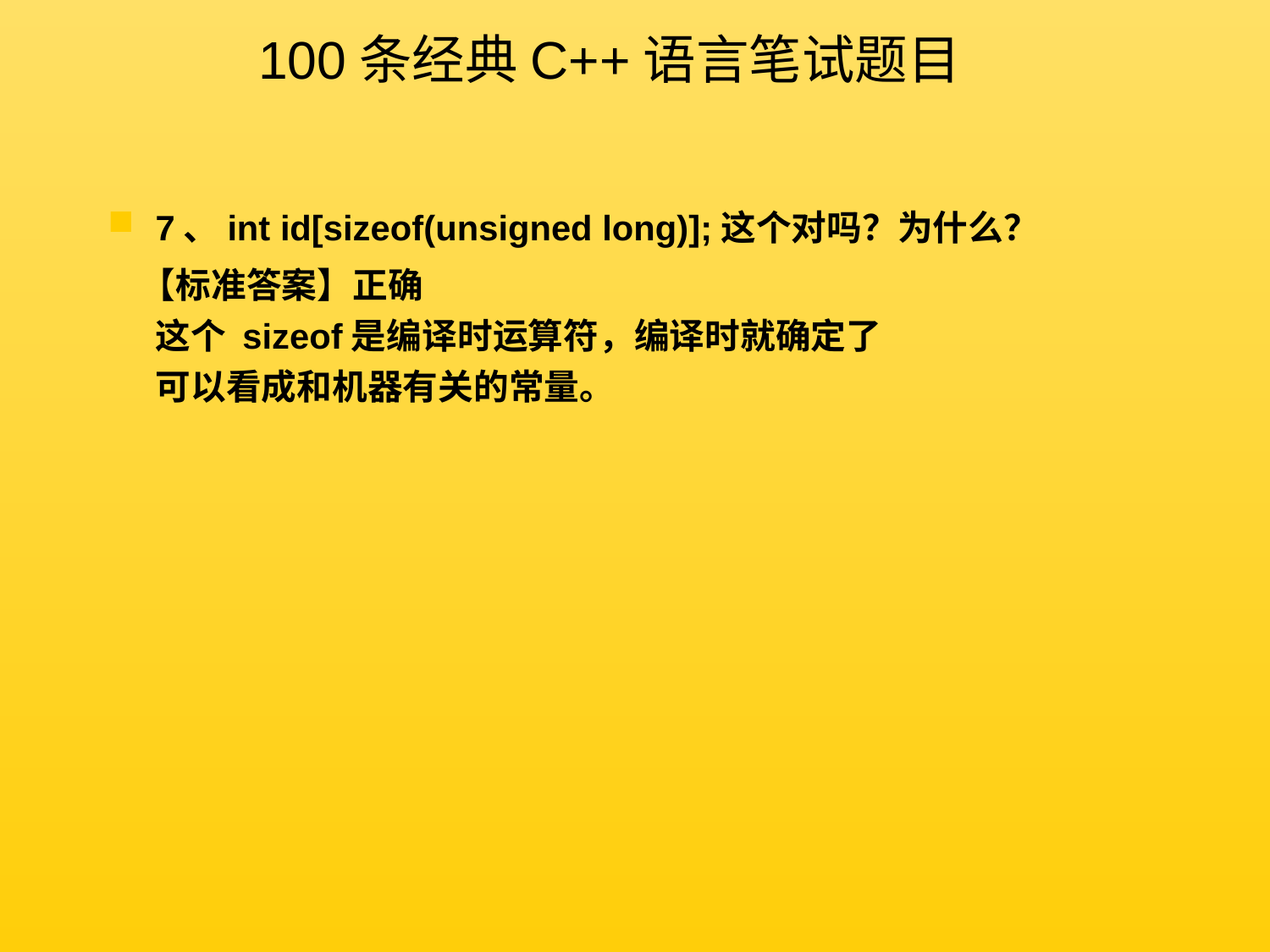

100条经典C++语言笔试题目
7、int id[sizeof(unsigned long)];这个对吗？为什么？
   【标准答案】正确
这个 sizeof是编译时运算符，编译时就确定了 
可以看成和机器有关的常量。